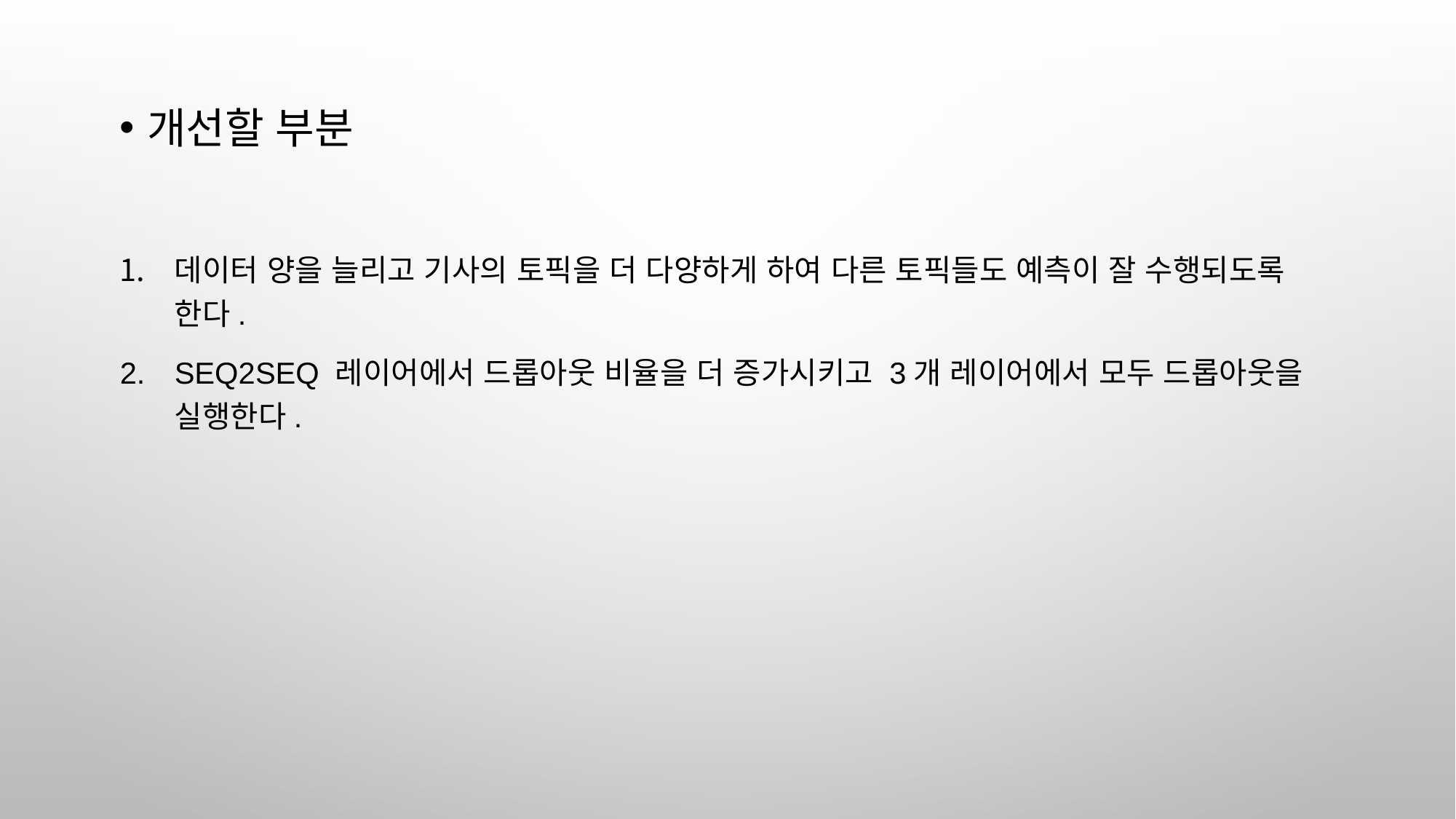

개선할 부분

데이터 양을 늘리고 기사의 토픽을 더 다양하게 하여 다른 토픽들도 예측이 잘 수행되도록 한다.
Seq2seq 레이어에서 드롭아웃 비율을 더 증가시키고 3개 레이어에서 모두 드롭아웃을 실행한다.